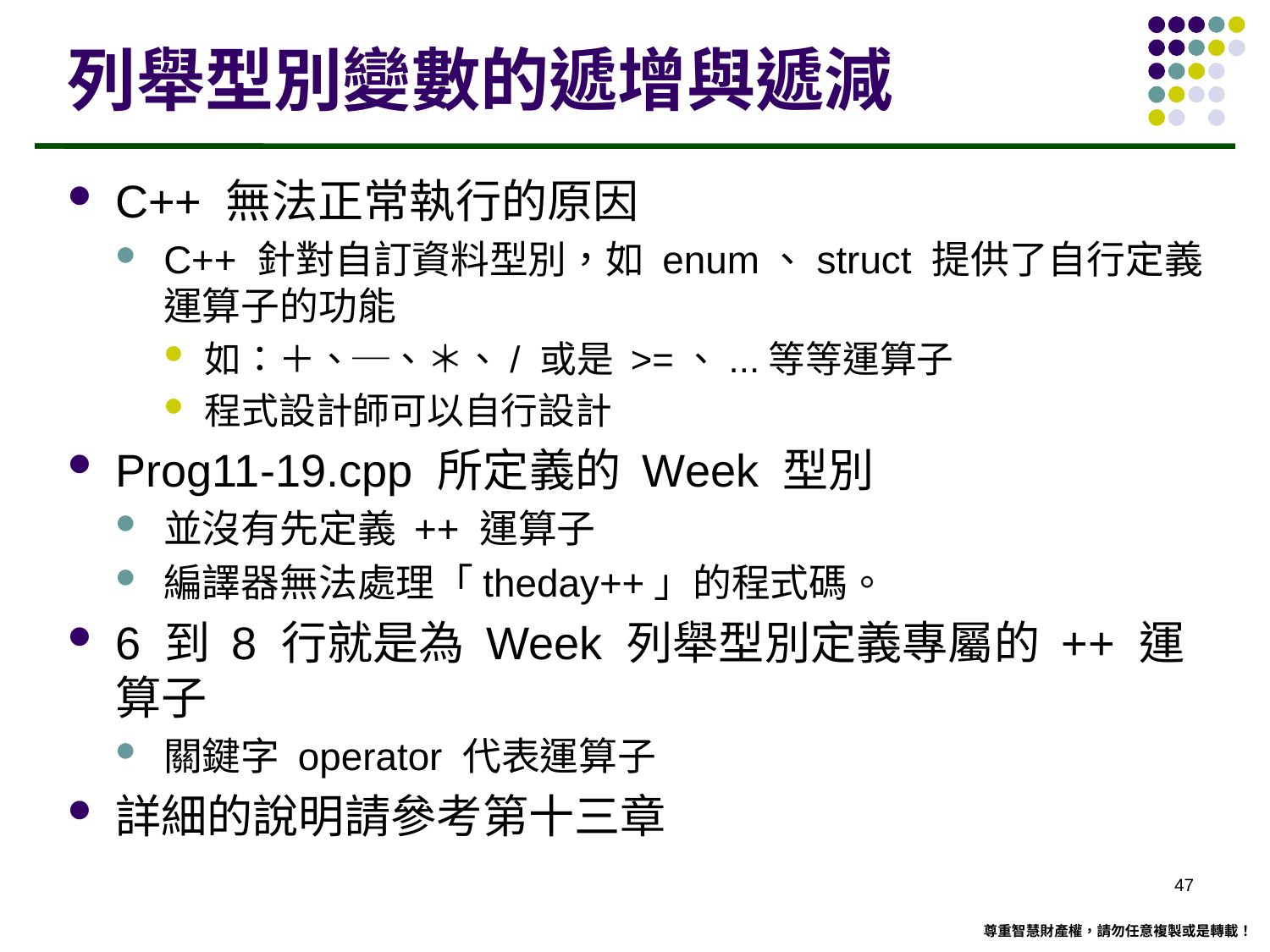

# 列舉型別變數的遞增與遞減
C++ 無法正常執行的原因
C++ 針對自訂資料型別，如 enum、struct 提供了自行定義運算子的功能
如：＋、─、＊、/ 或是 >=、...等等運算子
程式設計師可以自行設計
Prog11-19.cpp 所定義的 Week 型別
並沒有先定義 ++ 運算子
編譯器無法處理「theday++」的程式碼。
6 到 8 行就是為 Week 列舉型別定義專屬的 ++ 運算子
關鍵字 operator 代表運算子
詳細的說明請參考第十三章
47